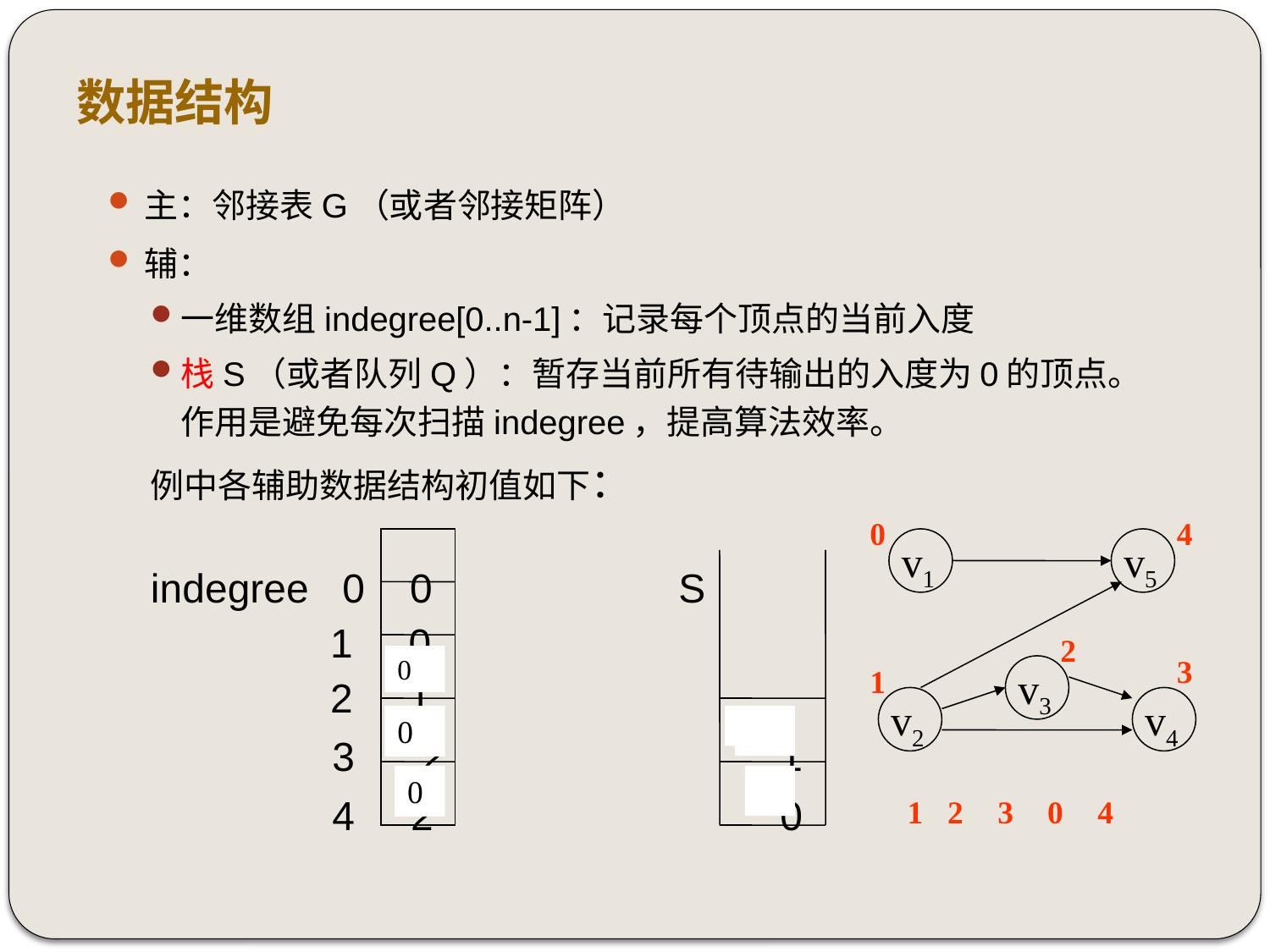

# 数据结构
主：邻接表G（或者邻接矩阵）
辅：
一维数组indegree[0..n-1]：记录每个顶点的当前入度
栈S（或者队列Q）：暂存当前所有待输出的入度为0的顶点。作用是避免每次扫描indegree，提高算法效率。
例中各辅助数据结构初值如下：

indegree   0    0                      S
                1     0
                2     1
                    3      2                              1
                    4     2                               0
0
4

v1

v5

2

3
0
1

v3

v2

v4
2

1
0

3

1
0

4

1
2
3
0
4